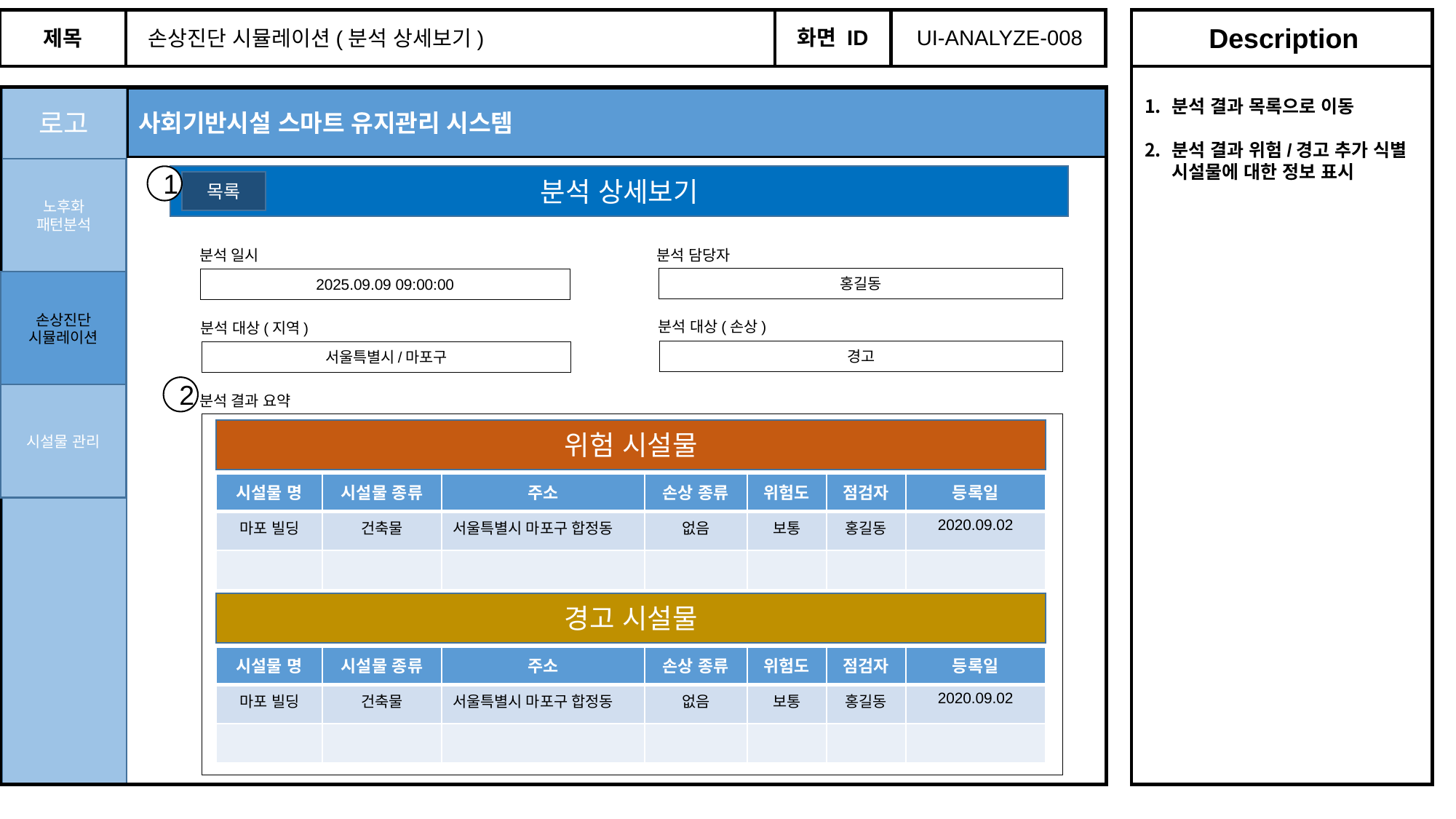

Description
화면 ID
UI-ANALYZE-008
손상진단 시뮬레이션(분석 상세보기)
제목

사회기반시설 스마트 유지관리 시스템
분석 결과 목록으로 이동

분석 결과 위험/경고 추가 식별 시설물에 대한 정보 표시
로고
노후화
패턴분석
1
분석 상세보기
목록

분석 담당자
분석 일시
홍길동
2025.09.09 09:00:00
손상진단
시뮬레이션
분석 대상(손상)
분석 대상(지역)
경고
서울특별시/마포구
2
분석 결과 요약
시설물 관리

위험 시설물
| 시설물 명 | 시설물 종류 | 주소 | 손상 종류 | 위험도 | 점검자 | 등록일 |
| --- | --- | --- | --- | --- | --- | --- |
| 마포 빌딩 | 건축물 | 서울특별시 마포구 합정동 | 없음 | 보통 | 홍길동 | 2020.09.02 |
|  |  |  |  |  |  |  |
경고 시설물
| 시설물 명 | 시설물 종류 | 주소 | 손상 종류 | 위험도 | 점검자 | 등록일 |
| --- | --- | --- | --- | --- | --- | --- |
| 마포 빌딩 | 건축물 | 서울특별시 마포구 합정동 | 없음 | 보통 | 홍길동 | 2020.09.02 |
|  |  |  |  |  |  |  |